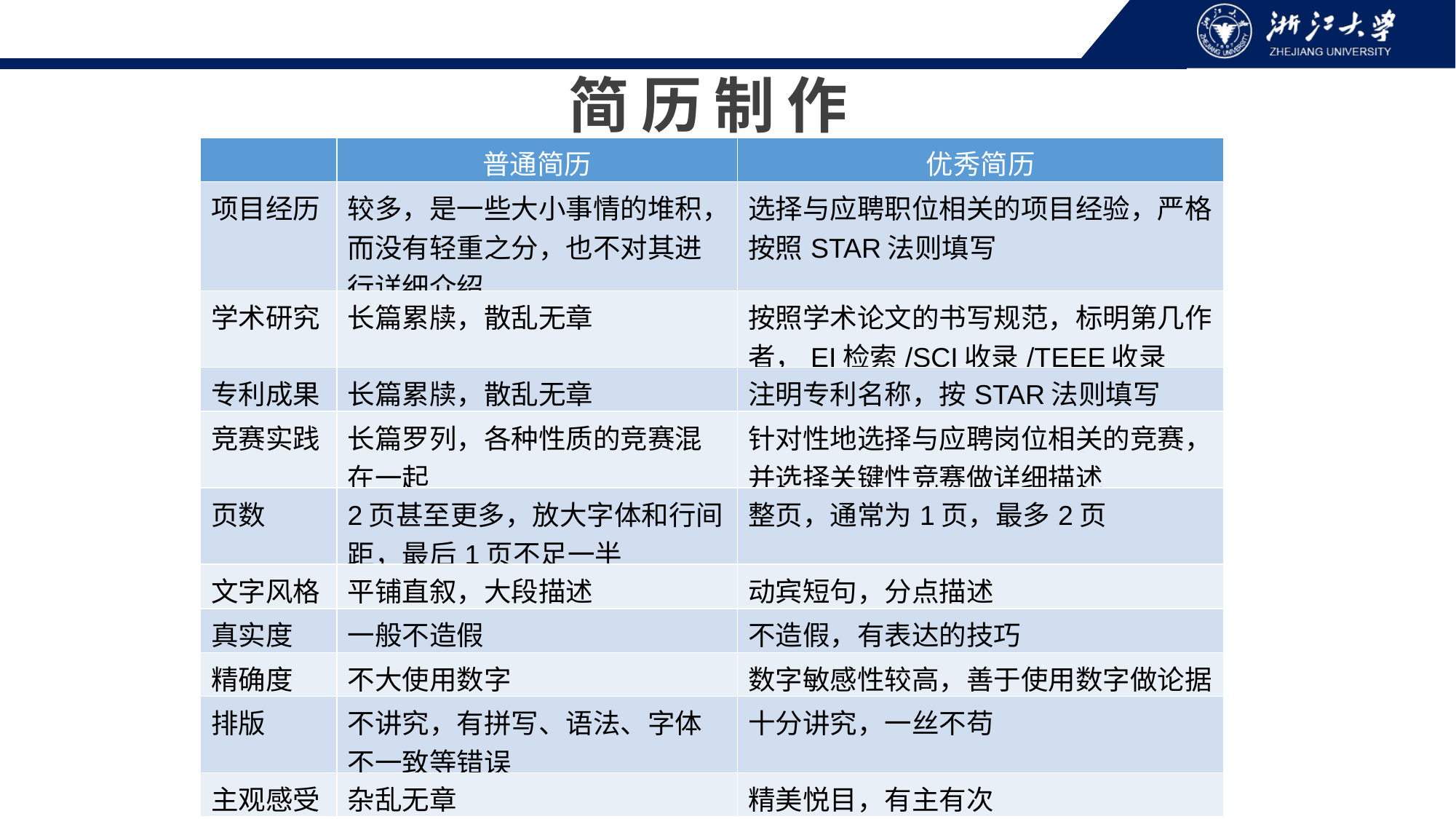

简历制作
|  | 普通简历 | 优秀简历 |
| --- | --- | --- |
| 项目经历 | 较多，是一些大小事情的堆积，而没有轻重之分，也不对其进行详细介绍 | 选择与应聘职位相关的项目经验，严格按照STAR法则填写 |
| 学术研究 | 长篇累牍，散乱无章 | 按照学术论文的书写规范，标明第几作者，EI检索/SCI收录/TEEE收录 |
| 专利成果 | 长篇累牍，散乱无章 | 注明专利名称，按STAR法则填写 |
| 竞赛实践 | 长篇罗列，各种性质的竞赛混在一起 | 针对性地选择与应聘岗位相关的竞赛，并选择关键性竞赛做详细描述 |
| 页数 | 2页甚至更多，放大字体和行间距，最后1页不足一半 | 整页，通常为1页，最多2页 |
| 文字风格 | 平铺直叙，大段描述 | 动宾短句，分点描述 |
| 真实度 | 一般不造假 | 不造假，有表达的技巧 |
| 精确度 | 不大使用数字 | 数字敏感性较高，善于使用数字做论据 |
| 排版 | 不讲究，有拼写、语法、字体不一致等错误 | 十分讲究，一丝不苟 |
| 主观感受 | 杂乱无章 | 精美悦目，有主有次 |